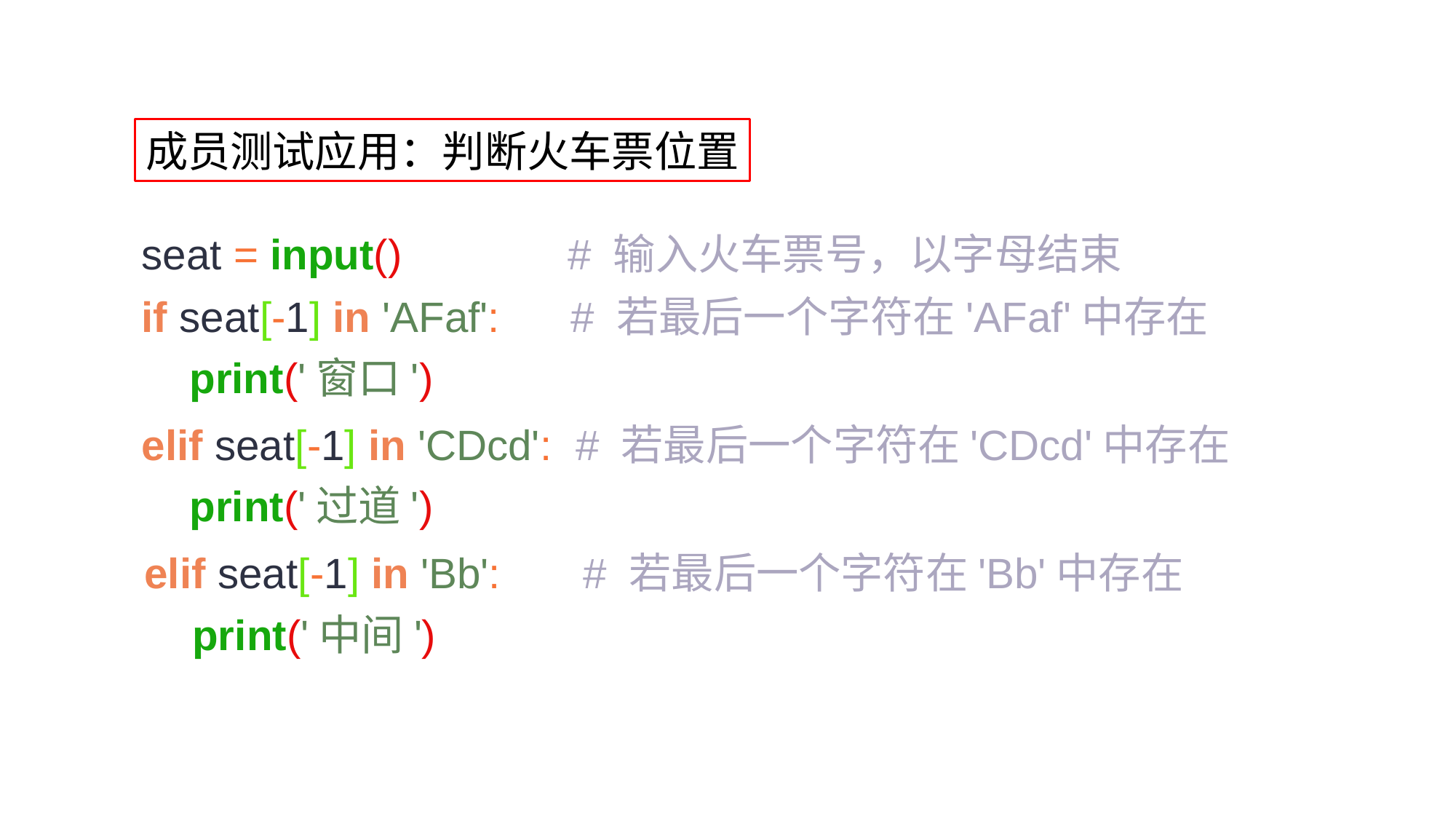

成员测试应用：判断火车票位置
seat = input()              # 输入火车票号，以字母结束
if seat[-1] in 'AFaf':      # 若最后一个字符在'AFaf'中存在
    print('窗口')
elif seat[-1] in 'CDcd':  # 若最后一个字符在'CDcd'中存在
    print('过道')
elif seat[-1] in 'Bb':       # 若最后一个字符在'Bb'中存在
    print('中间')